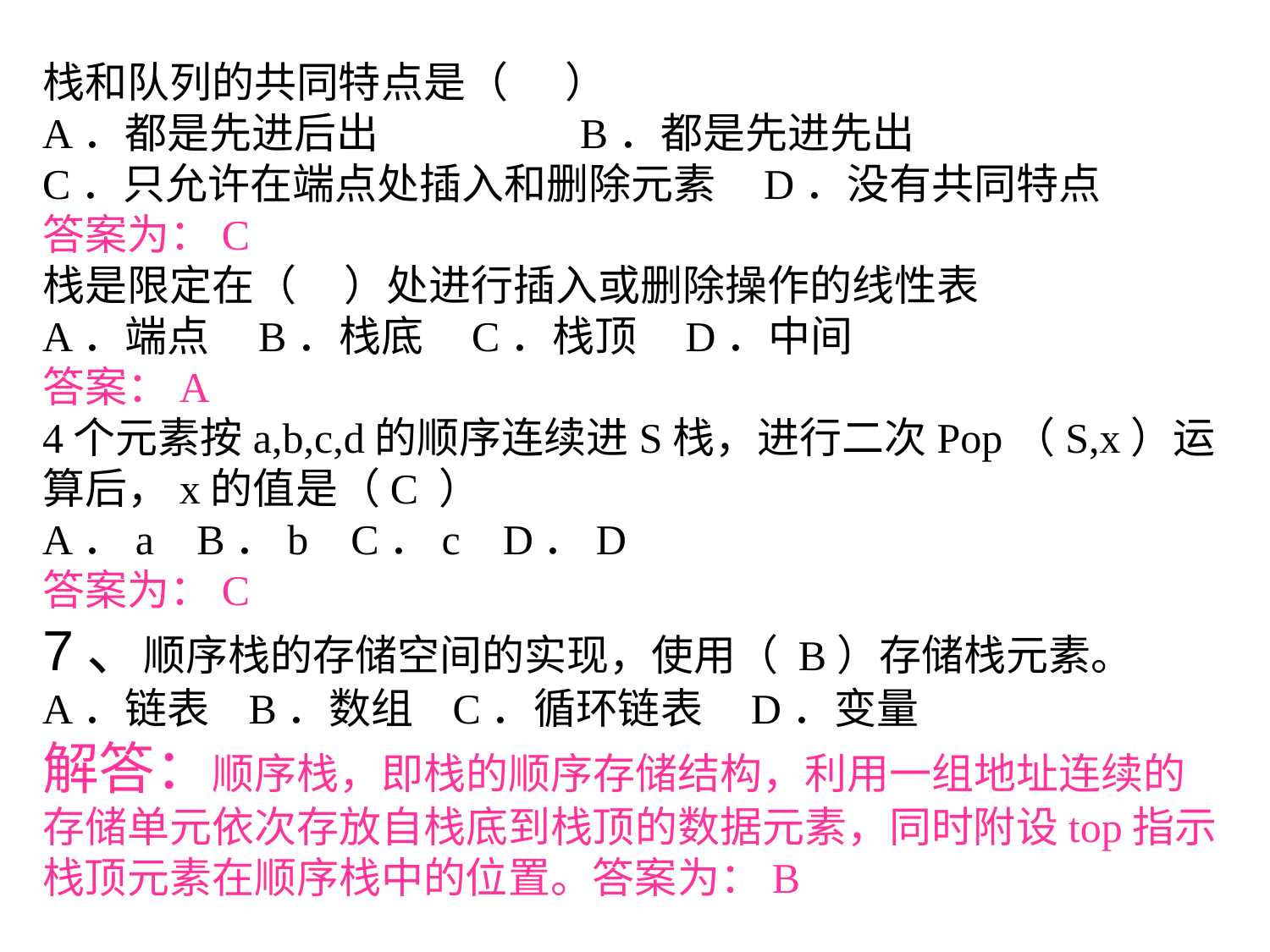

栈和队列的共同特点是（      ）
A．都是先进后出                    B．都是先进先出
C．只允许在端点处插入和删除元素    D．没有共同特点
答案为：C
栈是限定在（     ）处进行插入或删除操作的线性表
A．端点    B．栈底    C．栈顶    D．中间
答案：A
4个元素按a,b,c,d的顺序连续进S栈，进行二次Pop（S,x）运算后，x的值是（C ）
A．a    B．b    C．c    D．D
答案为：C
7、顺序栈的存储空间的实现，使用（ B）存储栈元素。
A．链表   B．数组   C．循环链表    D．变量
解答：顺序栈，即栈的顺序存储结构，利用一组地址连续的存储单元依次存放自栈底到栈顶的数据元素，同时附设top指示栈顶元素在顺序栈中的位置。答案为：B